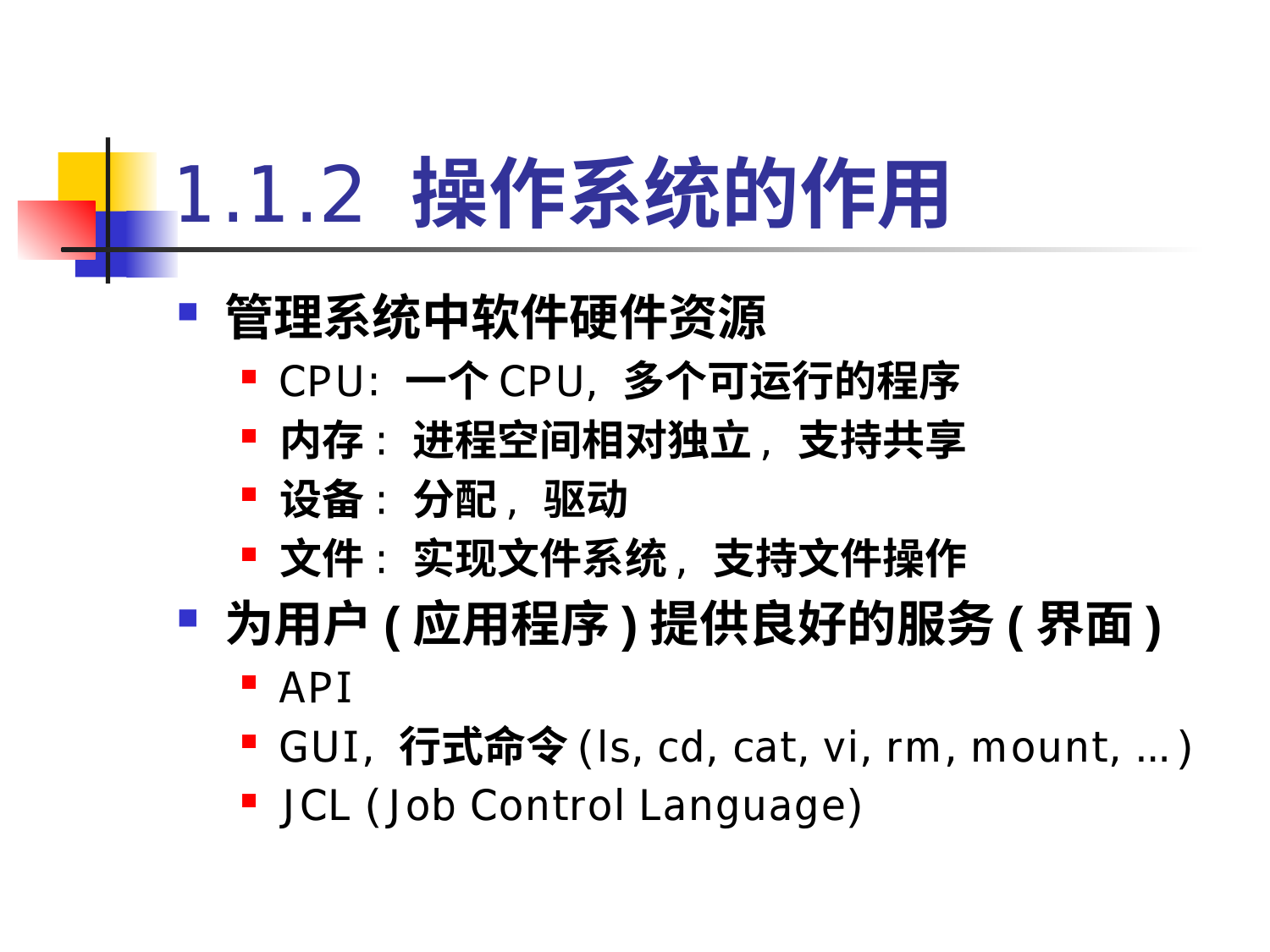

# 1.1.2 操作系统的作用
管理系统中软件硬件资源
CPU: 一个CPU, 多个可运行的程序
内存: 进程空间相对独立, 支持共享
设备: 分配, 驱动
文件: 实现文件系统, 支持文件操作
为用户(应用程序)提供良好的服务(界面)
API
GUI, 行式命令(ls, cd, cat, vi, rm, mount, …)
JCL (Job Control Language)